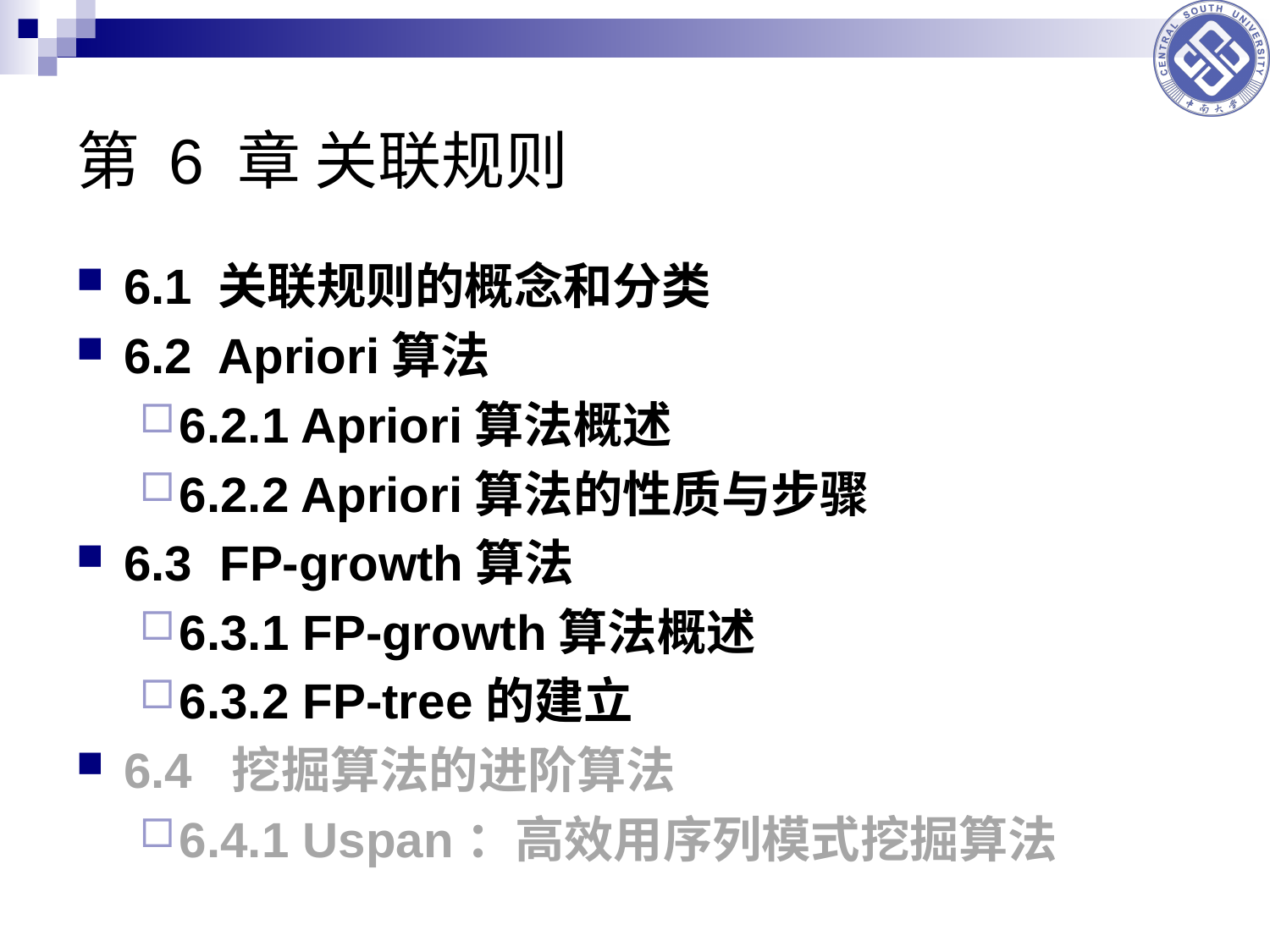

# 第 6 章 关联规则
6.1 关联规则的概念和分类
6.2  Apriori算法
6.2.1 Apriori算法概述
6.2.2 Apriori算法的性质与步骤
6.3  FP-growth算法
6.3.1 FP-growth算法概述
6.3.2 FP-tree的建立
6.4  挖掘算法的进阶算法
6.4.1 Uspan：高效用序列模式挖掘算法